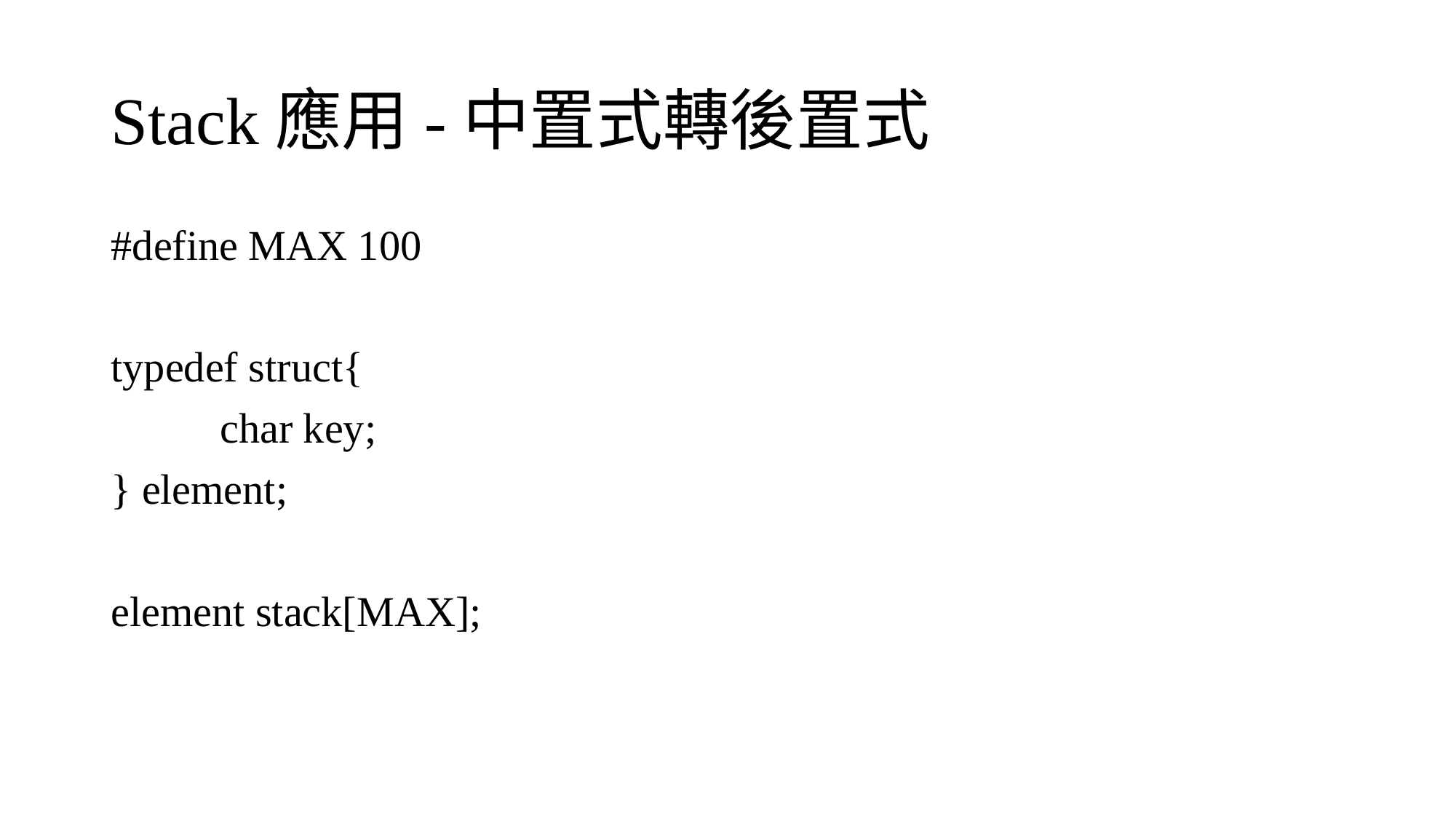

# Stack應用-中置式轉後置式
#define MAX 100

typedef struct{
	char key;
} element;

element stack[MAX];